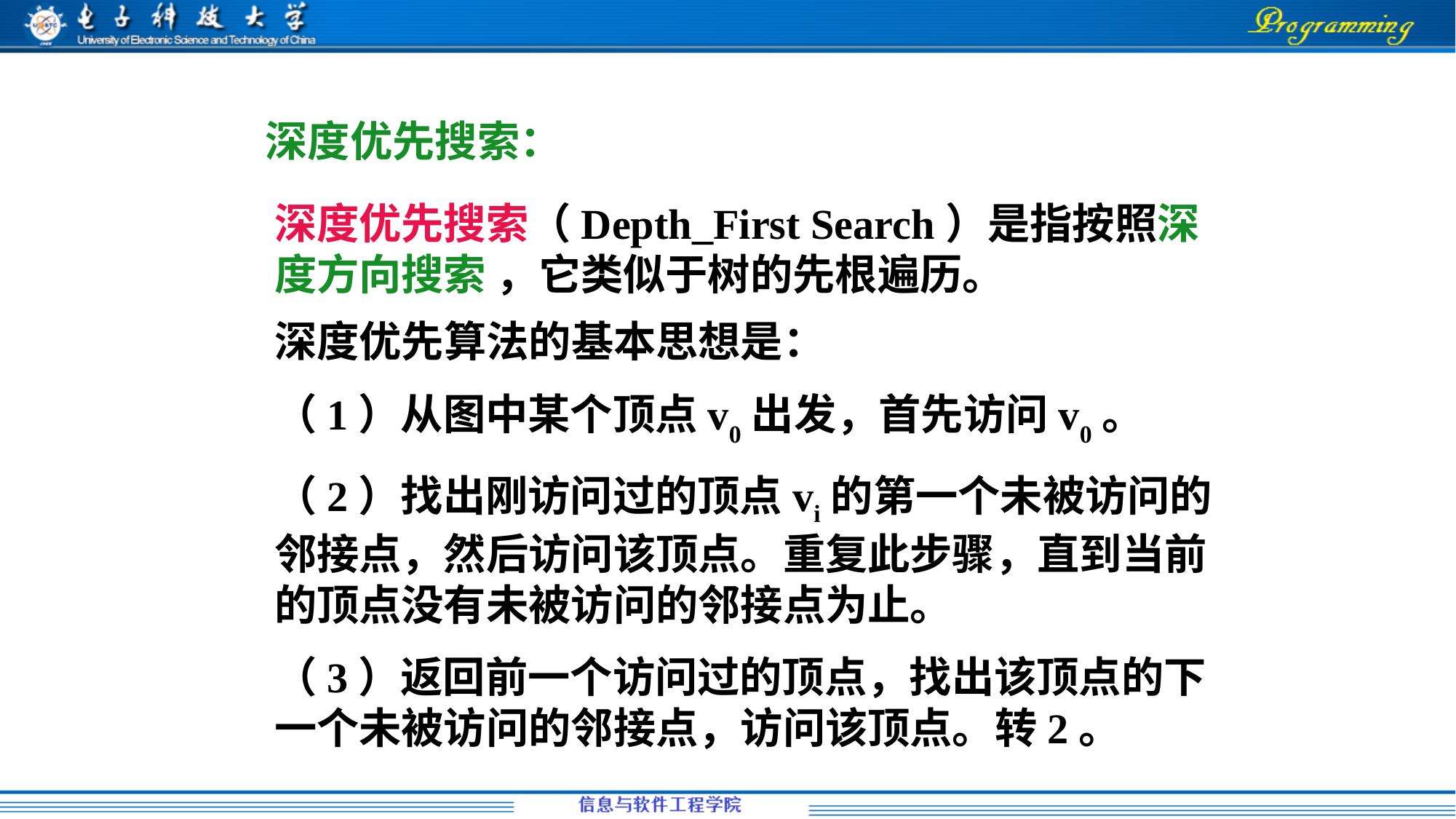

深度优先搜索：
深度优先搜索（Depth_First Search）是指按照深度方向搜索 ，它类似于树的先根遍历。
深度优先算法的基本思想是：
（1）从图中某个顶点v0出发，首先访问v0。
（2）找出刚访问过的顶点vi的第一个未被访问的邻接点，然后访问该顶点。重复此步骤，直到当前的顶点没有未被访问的邻接点为止。
（3）返回前一个访问过的顶点，找出该顶点的下一个未被访问的邻接点，访问该顶点。转2。